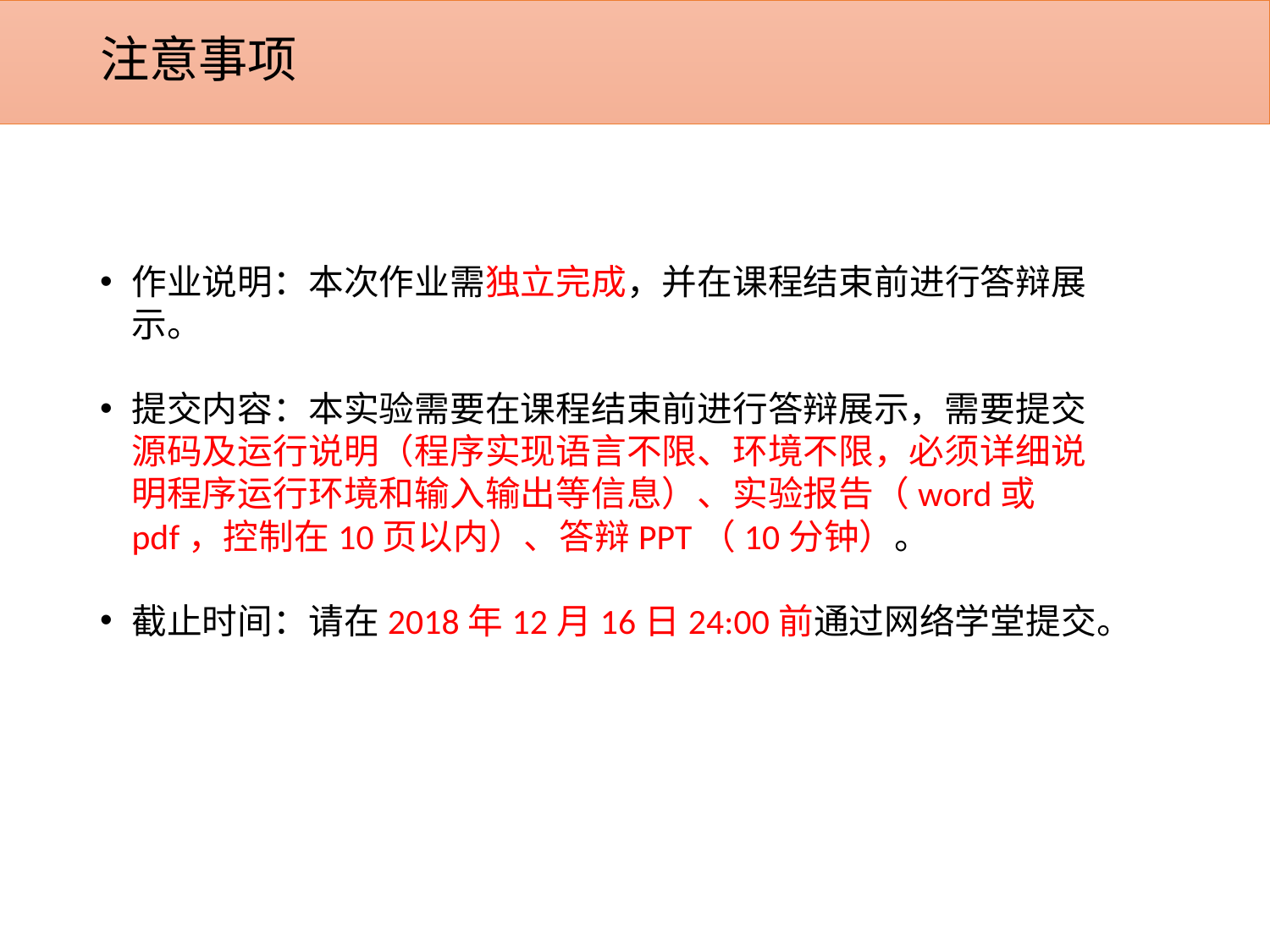

# 注意事项
作业说明：本次作业需独立完成，并在课程结束前进行答辩展示。
提交内容：本实验需要在课程结束前进行答辩展示，需要提交源码及运行说明（程序实现语言不限、环境不限，必须详细说明程序运行环境和输入输出等信息）、实验报告（word或pdf，控制在10页以内）、答辩PPT（10分钟）。
截止时间：请在2018年12月16日24:00前通过网络学堂提交。